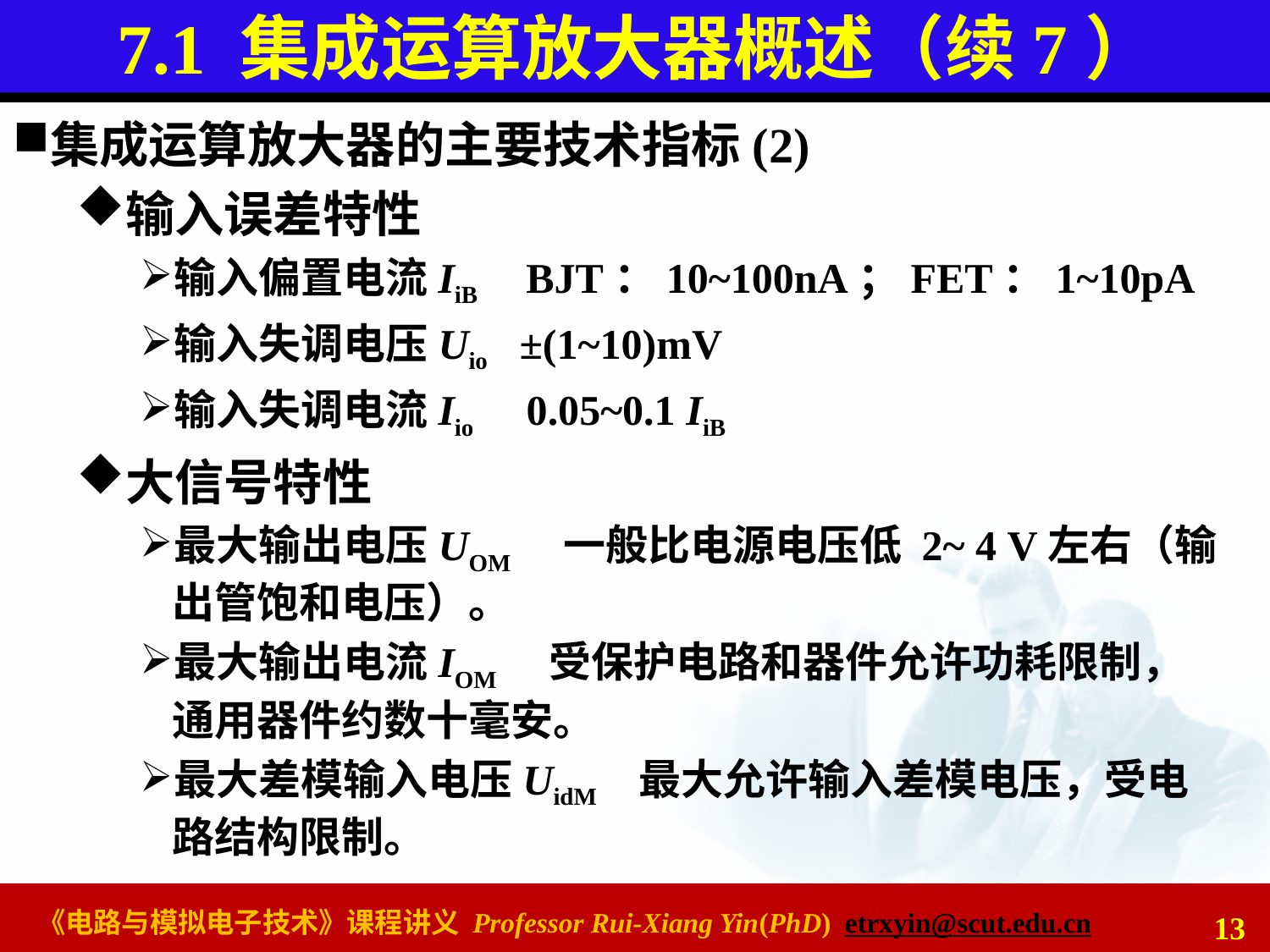

# 7.1 集成运算放大器概述（续7）
集成运算放大器的主要技术指标(2)
输入误差特性
输入偏置电流IiB     BJT：10~100nA；FET：1~10pA
输入失调电压Uio   ±(1~10)mV
输入失调电流Iio     0.05~0.1 IiB
大信号特性
最大输出电压UOM    一般比电源电压低 2~ 4 V左右（输出管饱和电压）。
最大输出电流IOM    受保护电路和器件允许功耗限制，通用器件约数十毫安。
最大差模输入电压UidM   最大允许输入差模电压，受电路结构限制。
13